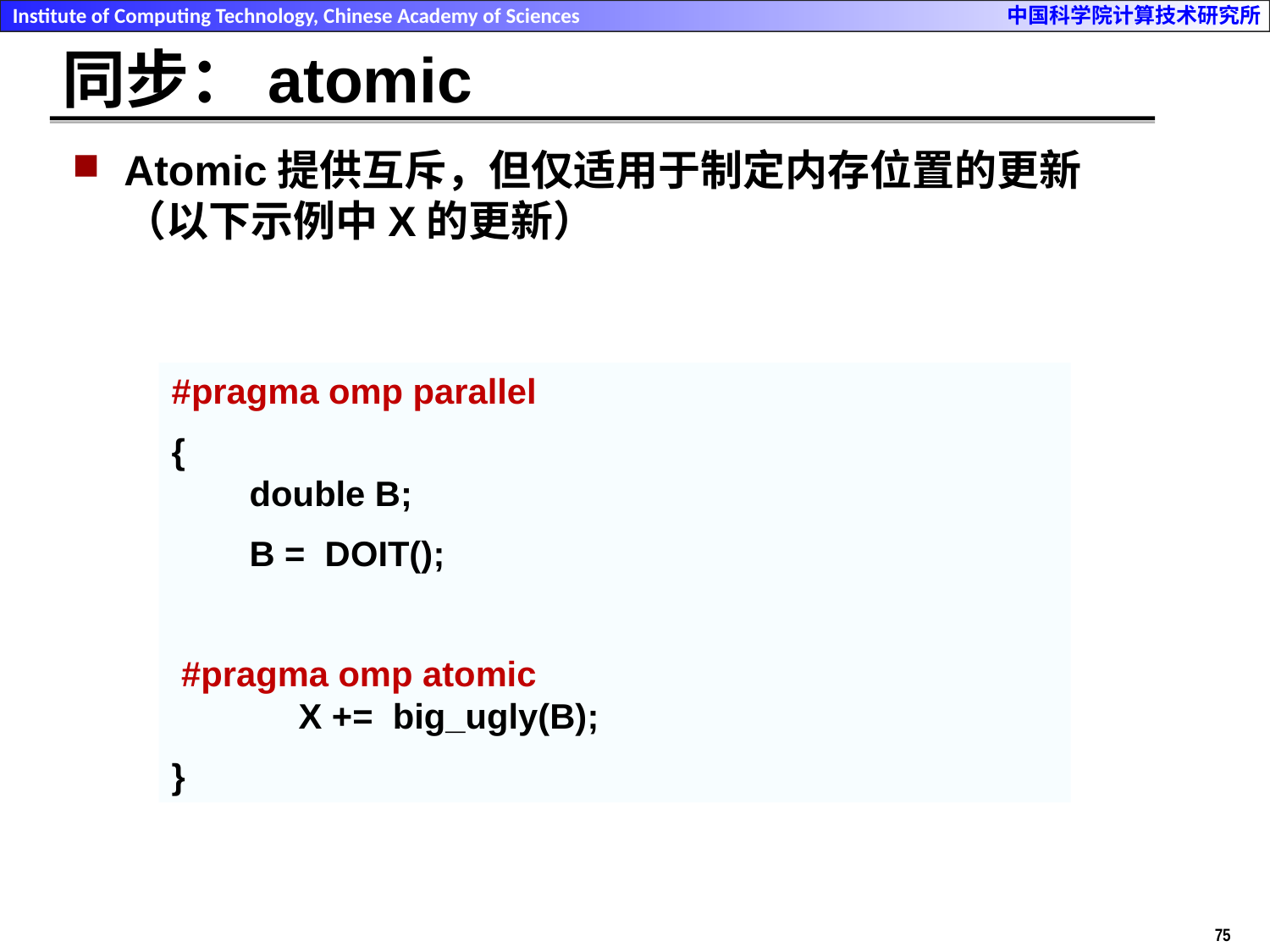

# 同步：atomic
Atomic提供互斥，但仅适用于制定内存位置的更新（以下示例中X的更新）
#pragma omp parallel
{
        double B;
        B =  DOIT();

 #pragma omp atomic
	X +=  big_ugly(B);
}